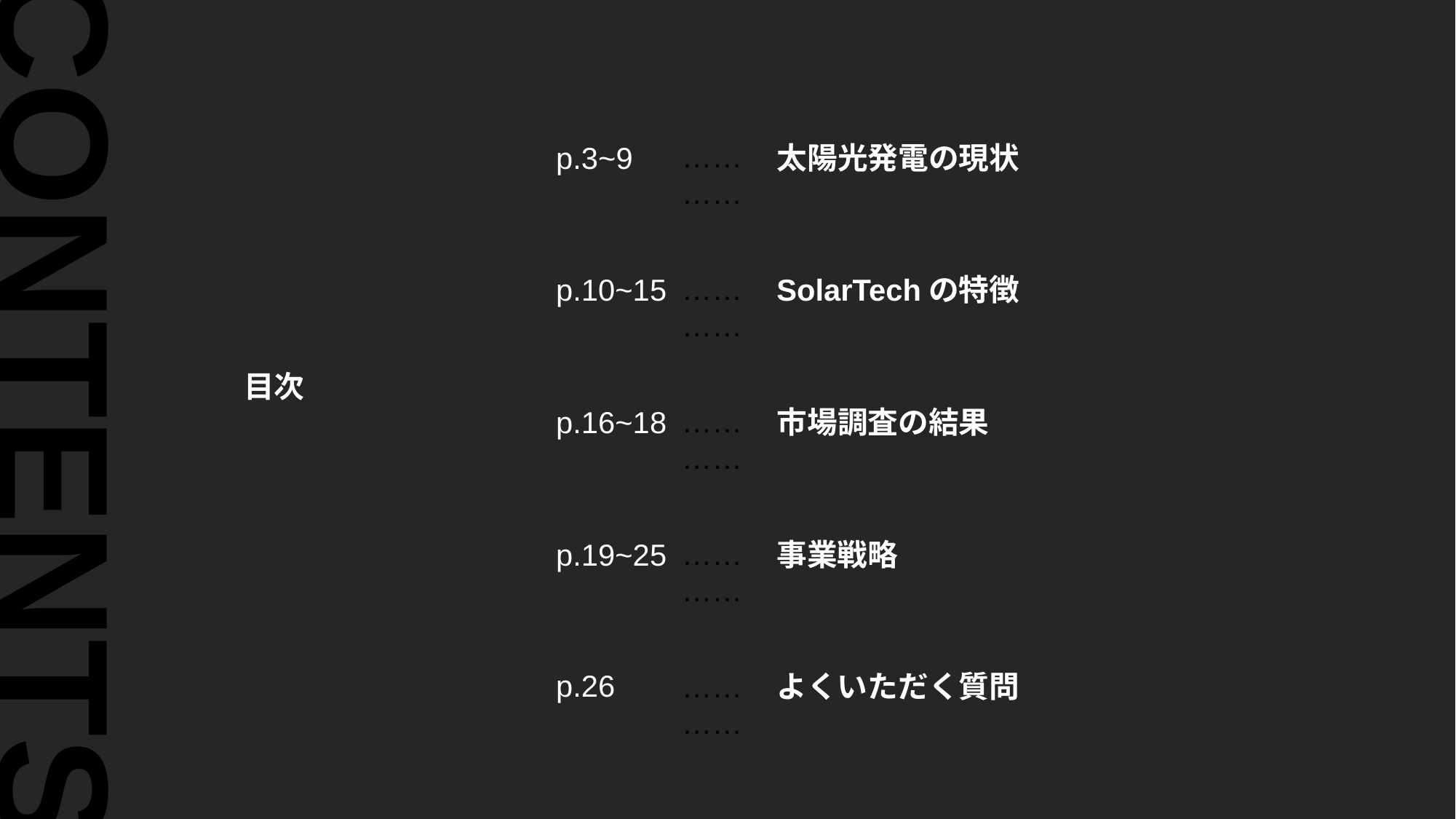

太陽光発電の現状
…………
p.3~9
SolarTechの特徴
…………
p.10~15
CONTENTS
目次
市場調査の結果
…………
p.16~18
事業戦略
…………
p.19~25
よくいただく質問
p.26
…………